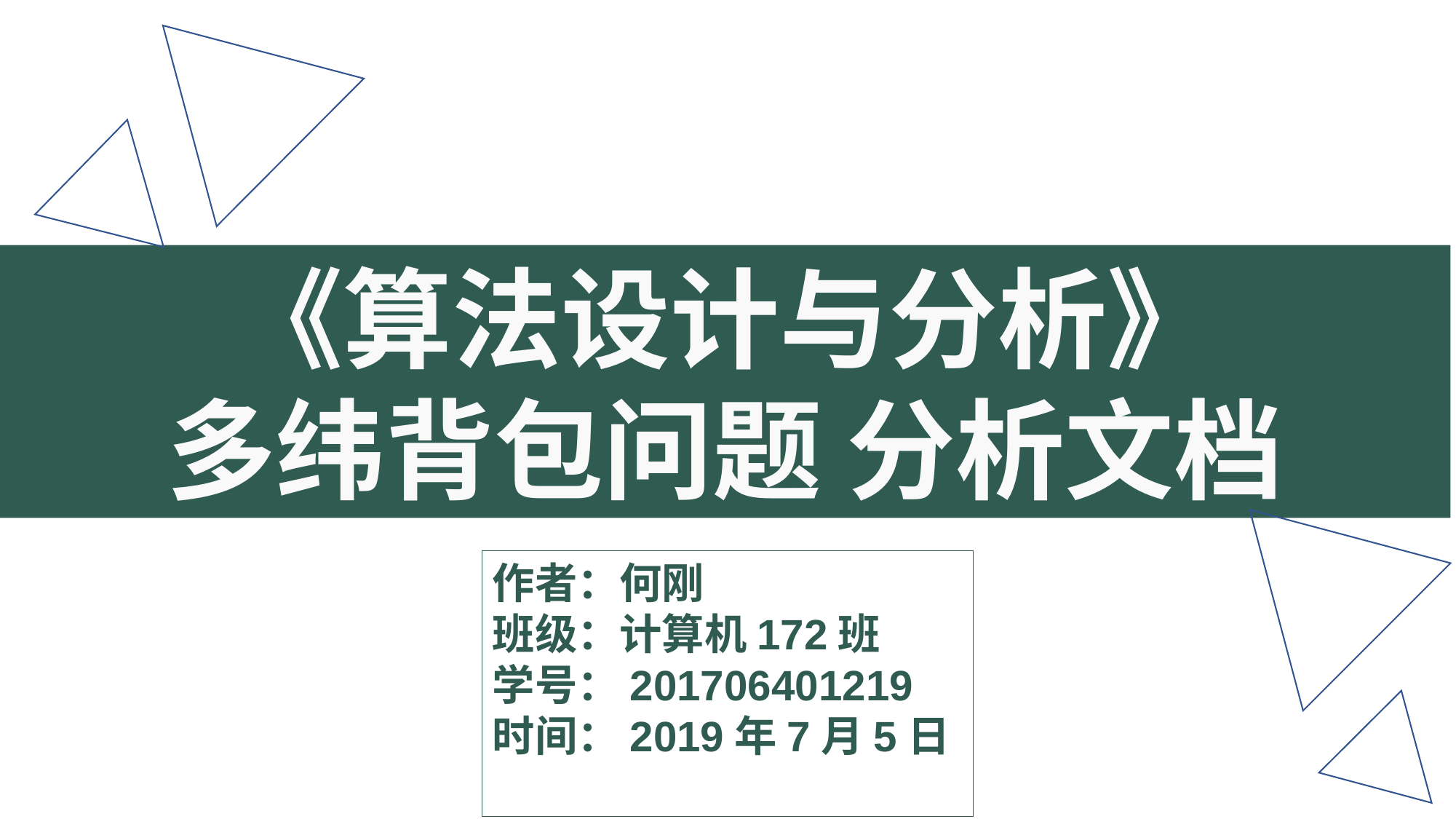

《算法设计与分析》
多纬背包问题 分析文档

作者：何刚
班级：计算机172班
学号：201706401219
时间：2019年7月5日